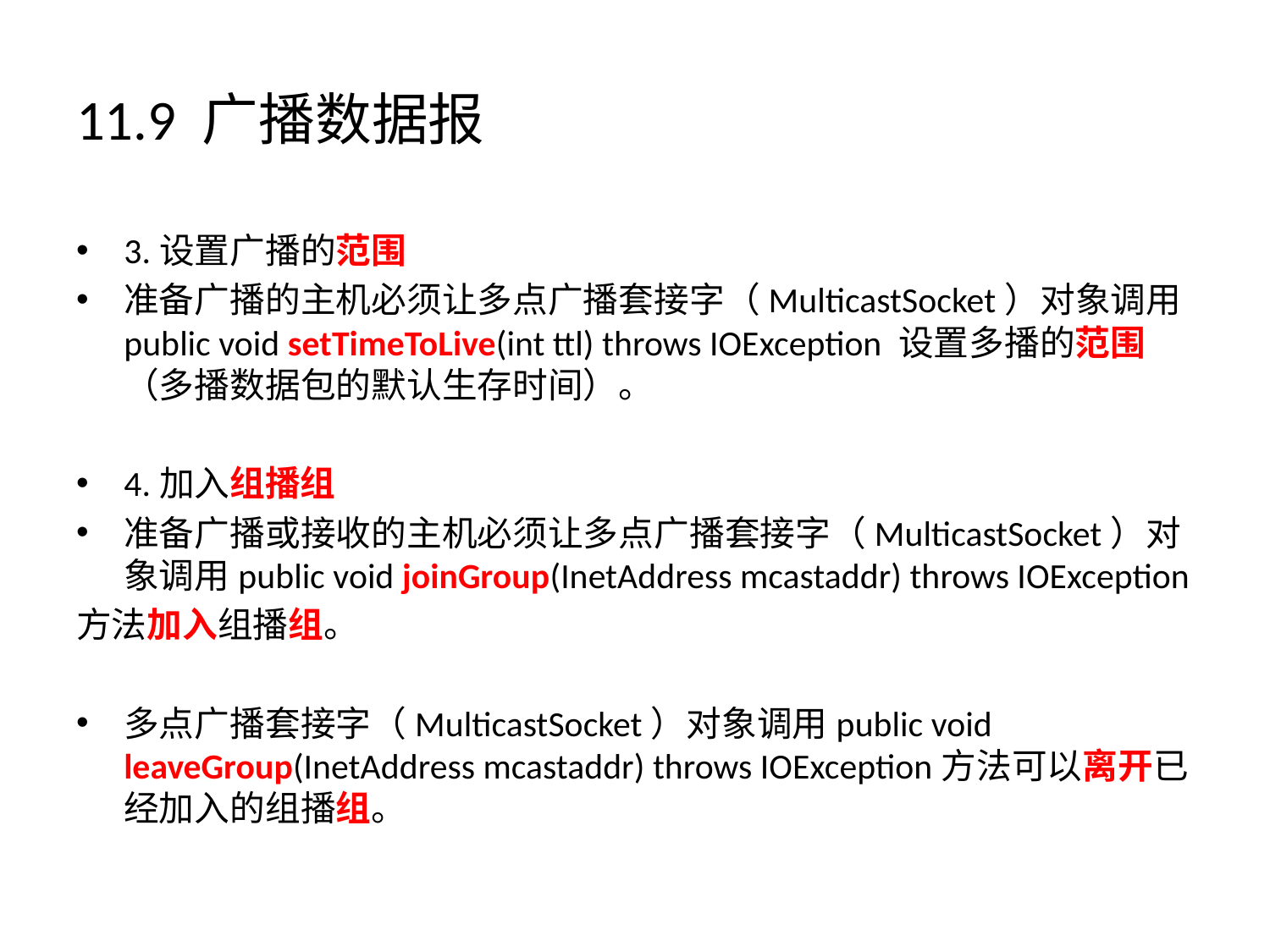

# 11.9 广播数据报
3.设置广播的范围
准备广播的主机必须让多点广播套接字（MulticastSocket）对象调用public void setTimeToLive(int ttl) throws IOException 设置多播的范围（多播数据包的默认生存时间）。

4.加入组播组
准备广播或接收的主机必须让多点广播套接字（MulticastSocket）对象调用public void joinGroup(InetAddress mcastaddr) throws IOException
方法加入组播组。

多点广播套接字（MulticastSocket）对象调用public void leaveGroup(InetAddress mcastaddr) throws IOException方法可以离开已经加入的组播组。